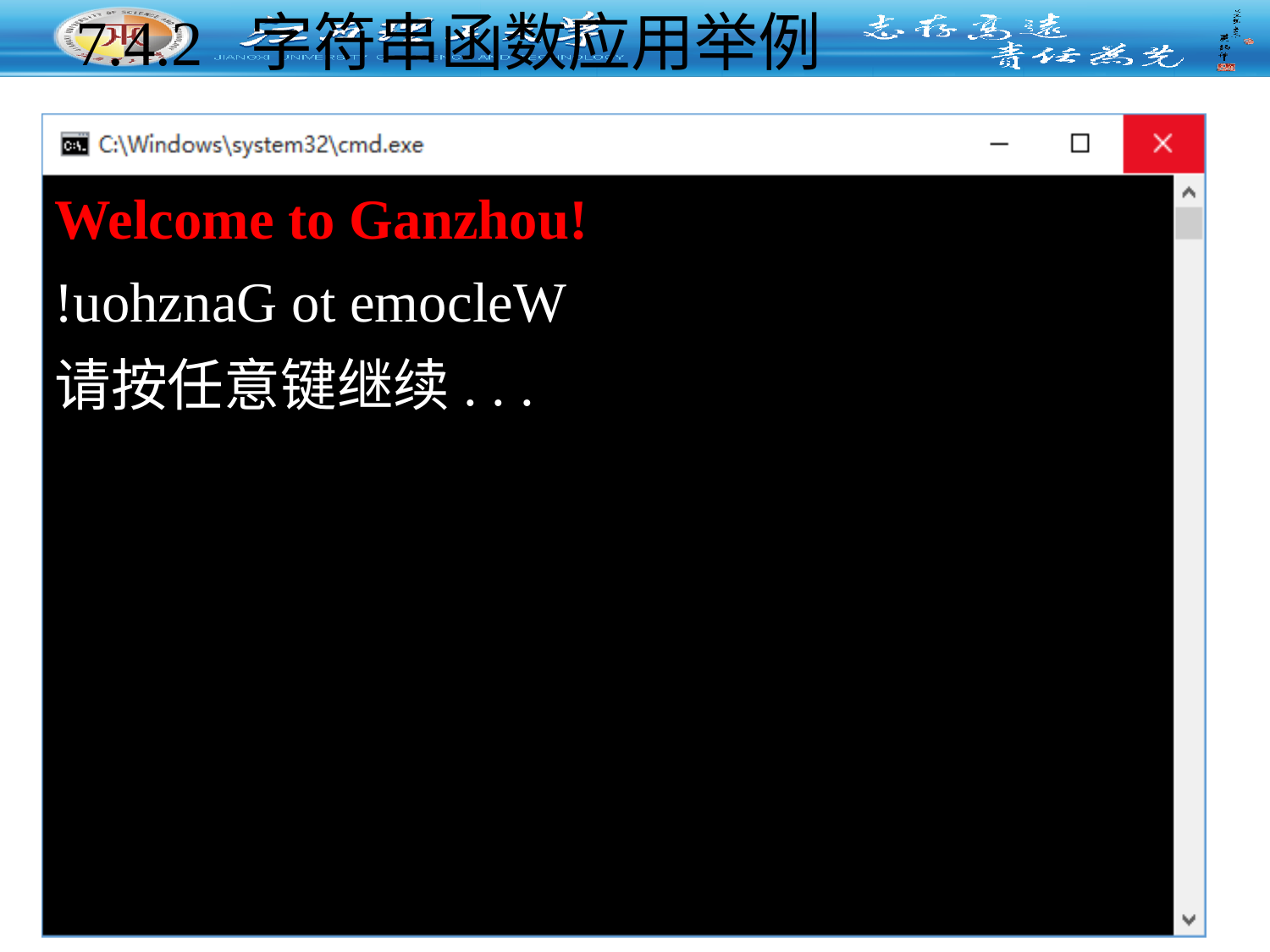

# 7.4.2  字符串函数应用举例
Welcome to Ganzhou!
!uohznaG ot emocleW
请按任意键继续. . .